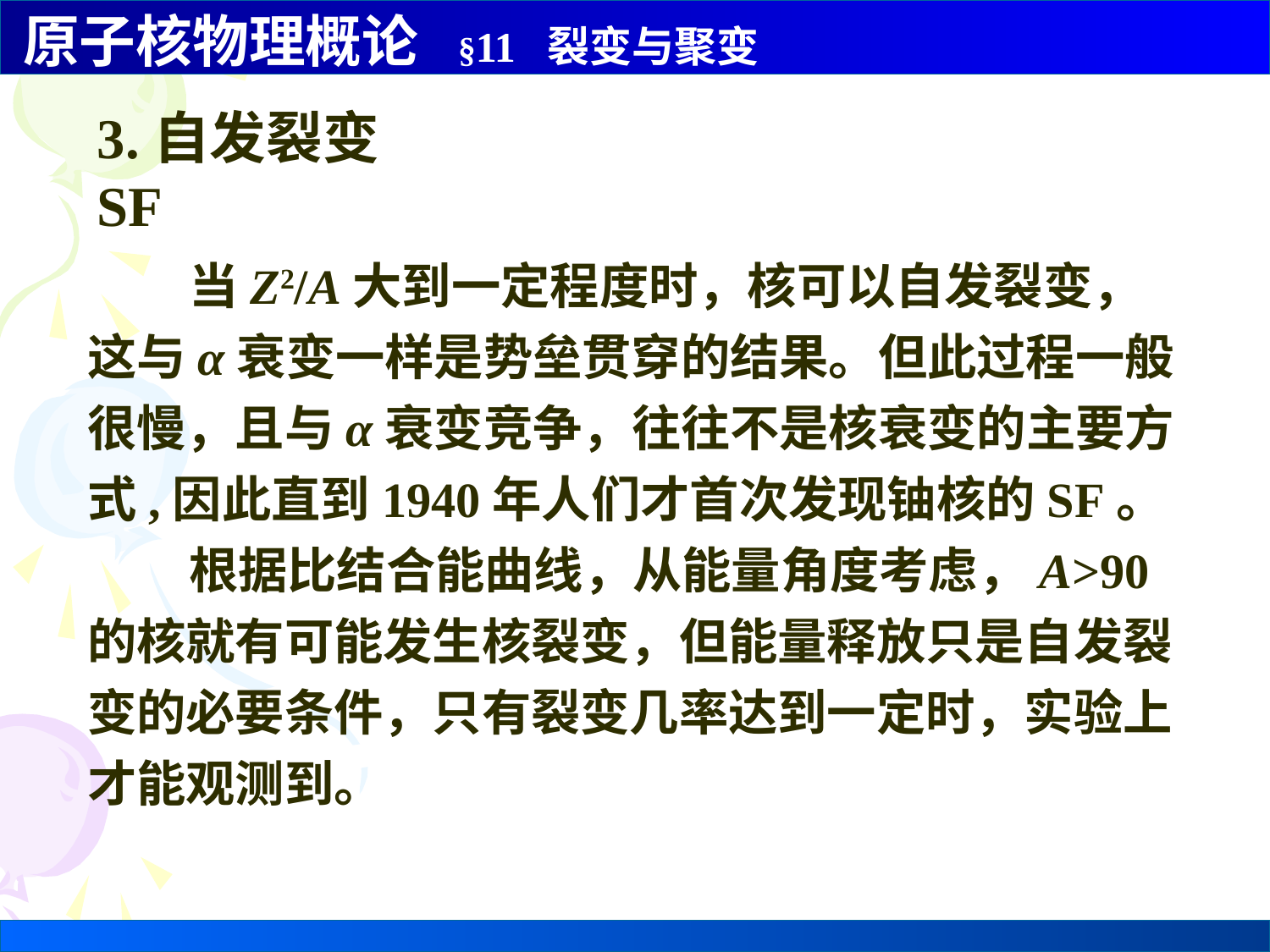

3.自发裂变SF
        当Z2/A大到一定程度时，核可以自发裂变，这与α衰变一样是势垒贯穿的结果。但此过程一般很慢，且与α衰变竞争，往往不是核衰变的主要方式,因此直到1940年人们才首次发现铀核的SF。
        根据比结合能曲线，从能量角度考虑，A>90的核就有可能发生核裂变，但能量释放只是自发裂变的必要条件，只有裂变几率达到一定时，实验上才能观测到。